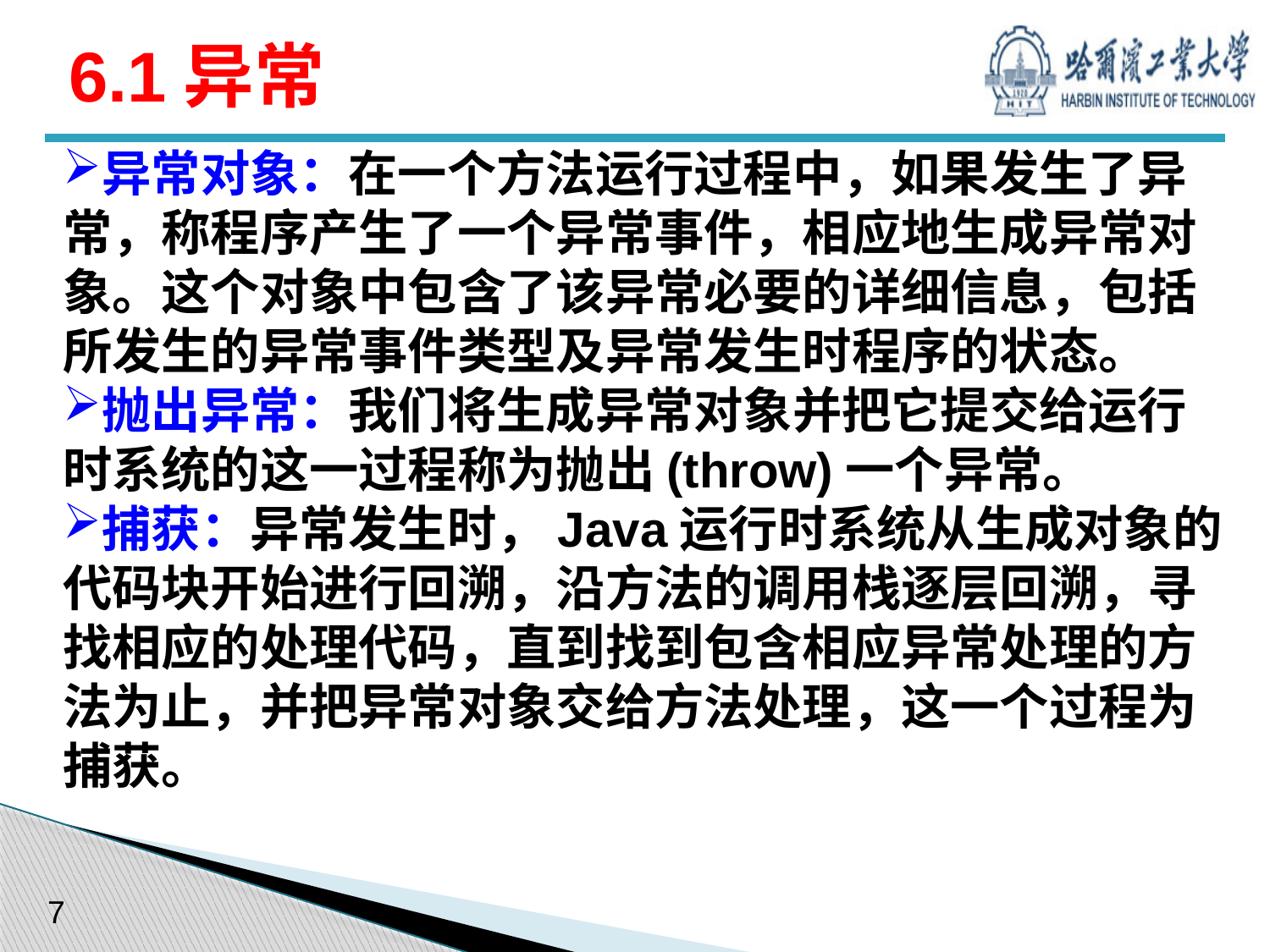

# 6.1异常
异常对象：在一个方法运行过程中，如果发生了异常，称程序产生了一个异常事件，相应地生成异常对象。这个对象中包含了该异常必要的详细信息，包括所发生的异常事件类型及异常发生时程序的状态。
抛出异常：我们将生成异常对象并把它提交给运行时系统的这一过程称为抛出(throw)一个异常。
捕获：异常发生时，Java运行时系统从生成对象的代码块开始进行回溯，沿方法的调用栈逐层回溯，寻找相应的处理代码，直到找到包含相应异常处理的方法为止，并把异常对象交给方法处理，这一个过程为捕获。